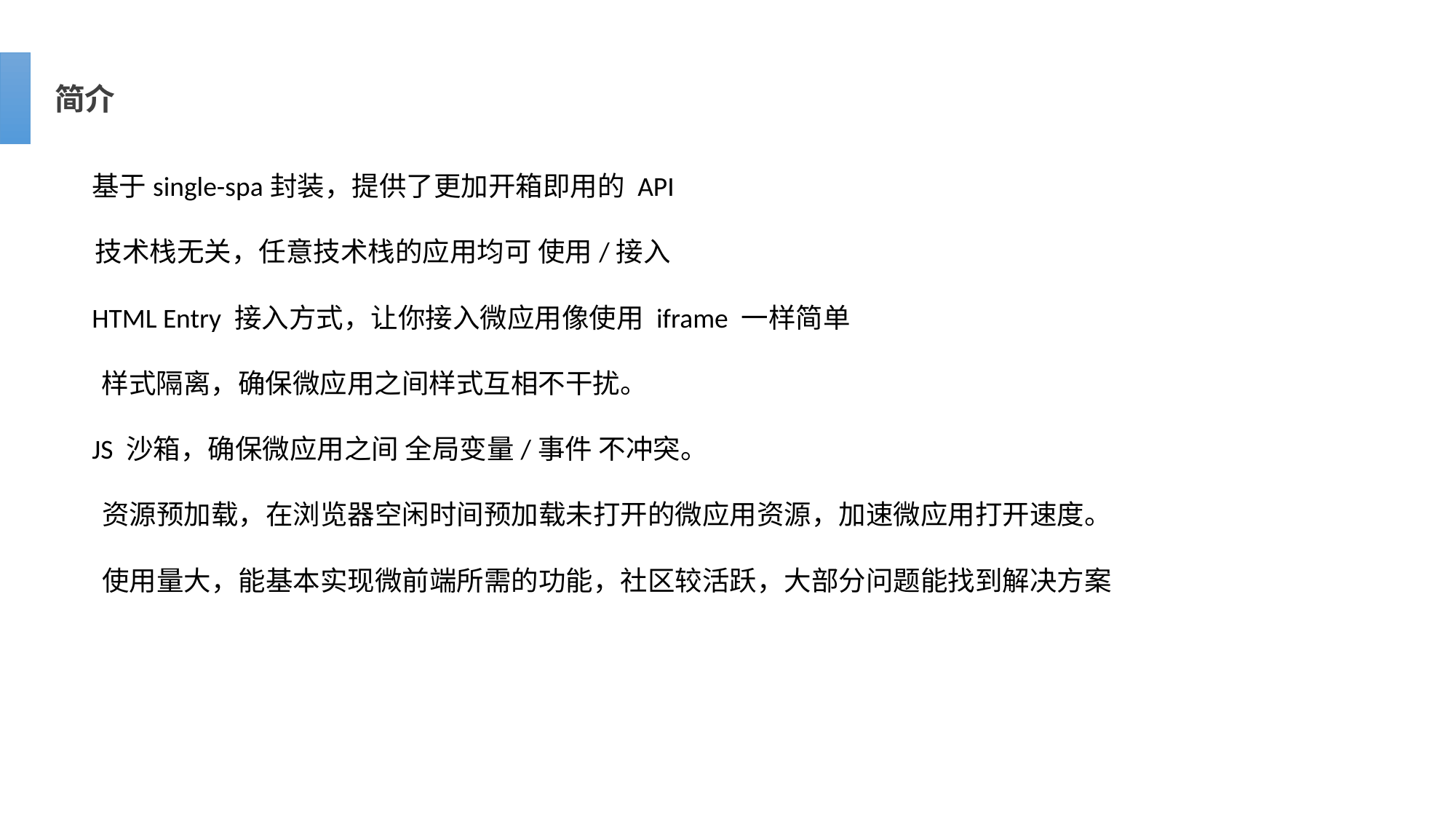

简介
基于single-spa封装，提供了更加开箱即用的 API
技术栈无关，任意技术栈的应用均可 使用/接入
HTML Entry 接入方式，让你接入微应用像使用 iframe 一样简单
样式隔离，确保微应用之间样式互相不干扰。
JS 沙箱，确保微应用之间 全局变量/事件 不冲突。
资源预加载，在浏览器空闲时间预加载未打开的微应用资源，加速微应用打开速度。
使用量大，能基本实现微前端所需的功能，社区较活跃，大部分问题能找到解决方案